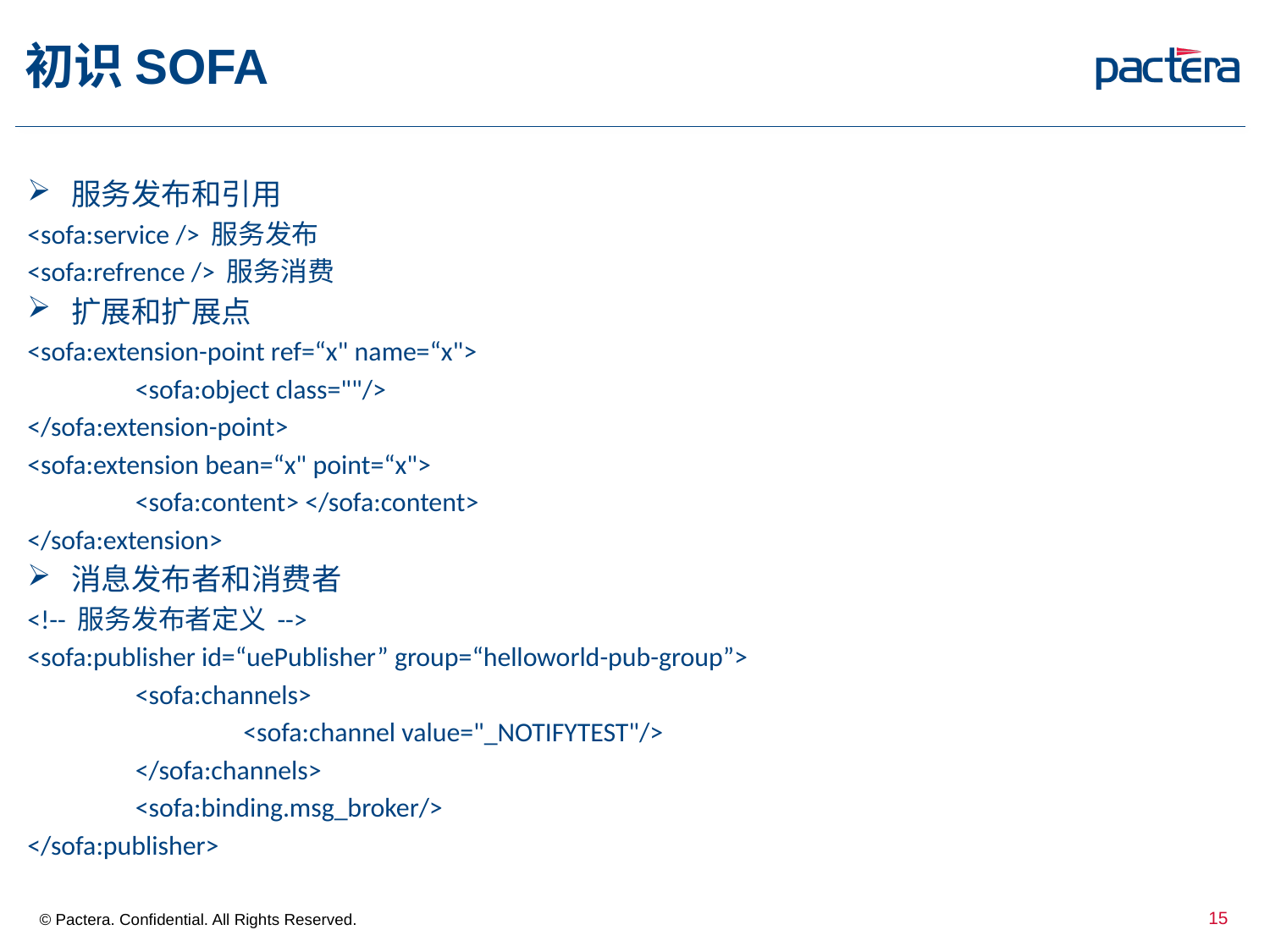

# 初识SOFA
服务发布和引用
<sofa:service /> 服务发布
<sofa:refrence /> 服务消费
扩展和扩展点
<sofa:extension-point ref=“x" name=“x">
	<sofa:object class=""/>
</sofa:extension-point>
<sofa:extension bean=“x" point=“x">
	<sofa:content> </sofa:content>
</sofa:extension>
消息发布者和消费者
<!-- 服务发布者定义 -->
<sofa:publisher id=“uePublisher” group=“helloworld-pub-group”>
 	<sofa:channels>
		<sofa:channel value="_NOTIFYTEST"/>
	</sofa:channels>
	<sofa:binding.msg_broker/>
</sofa:publisher>

15
© Pactera. Confidential. All Rights Reserved.